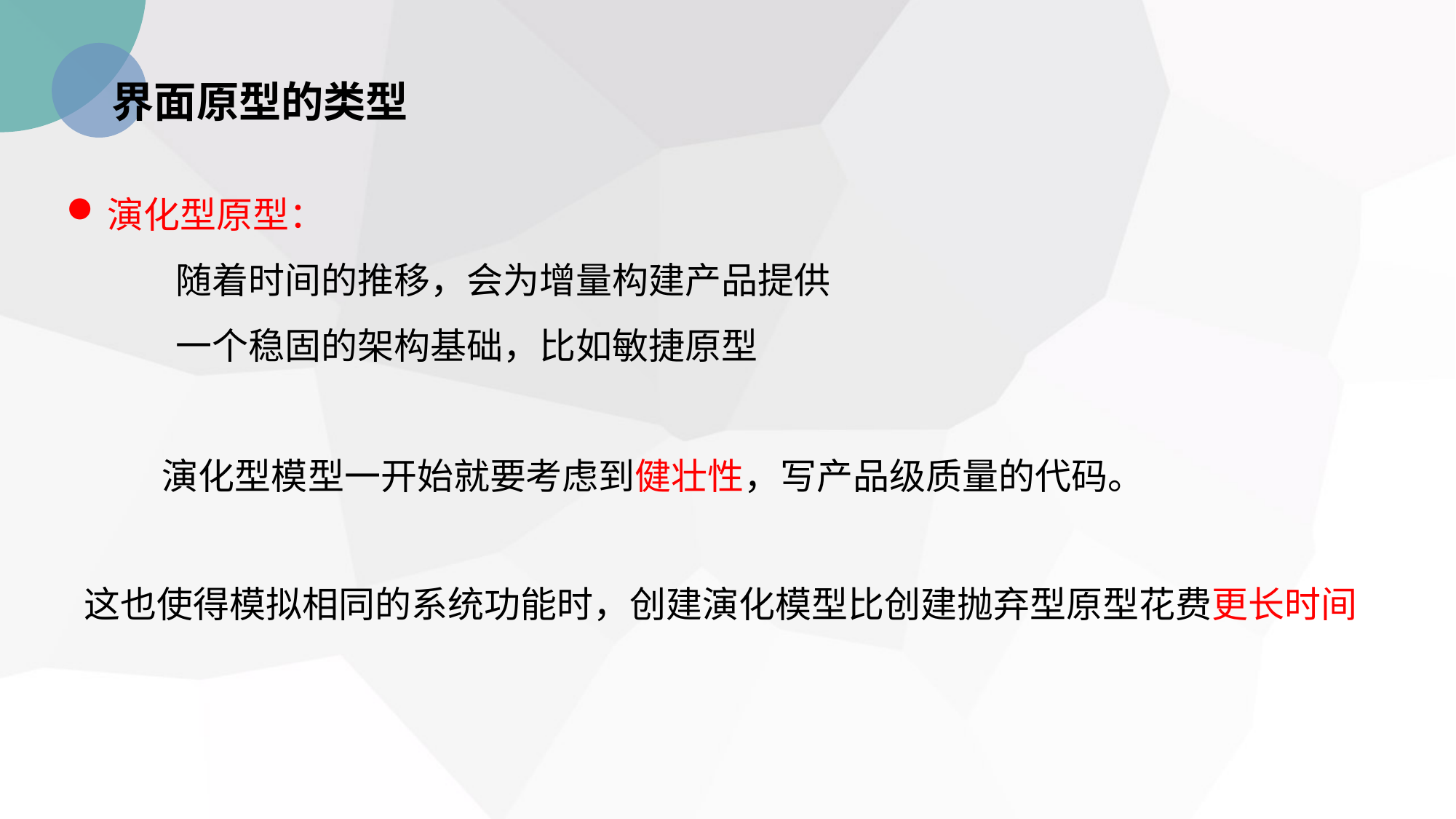

界面原型的类型
演化型原型：
	随着时间的推移，会为增量构建产品提供
	一个稳固的架构基础，比如敏捷原型
演化型模型一开始就要考虑到健壮性，写产品级质量的代码。
这也使得模拟相同的系统功能时，创建演化模型比创建抛弃型原型花费更长时间